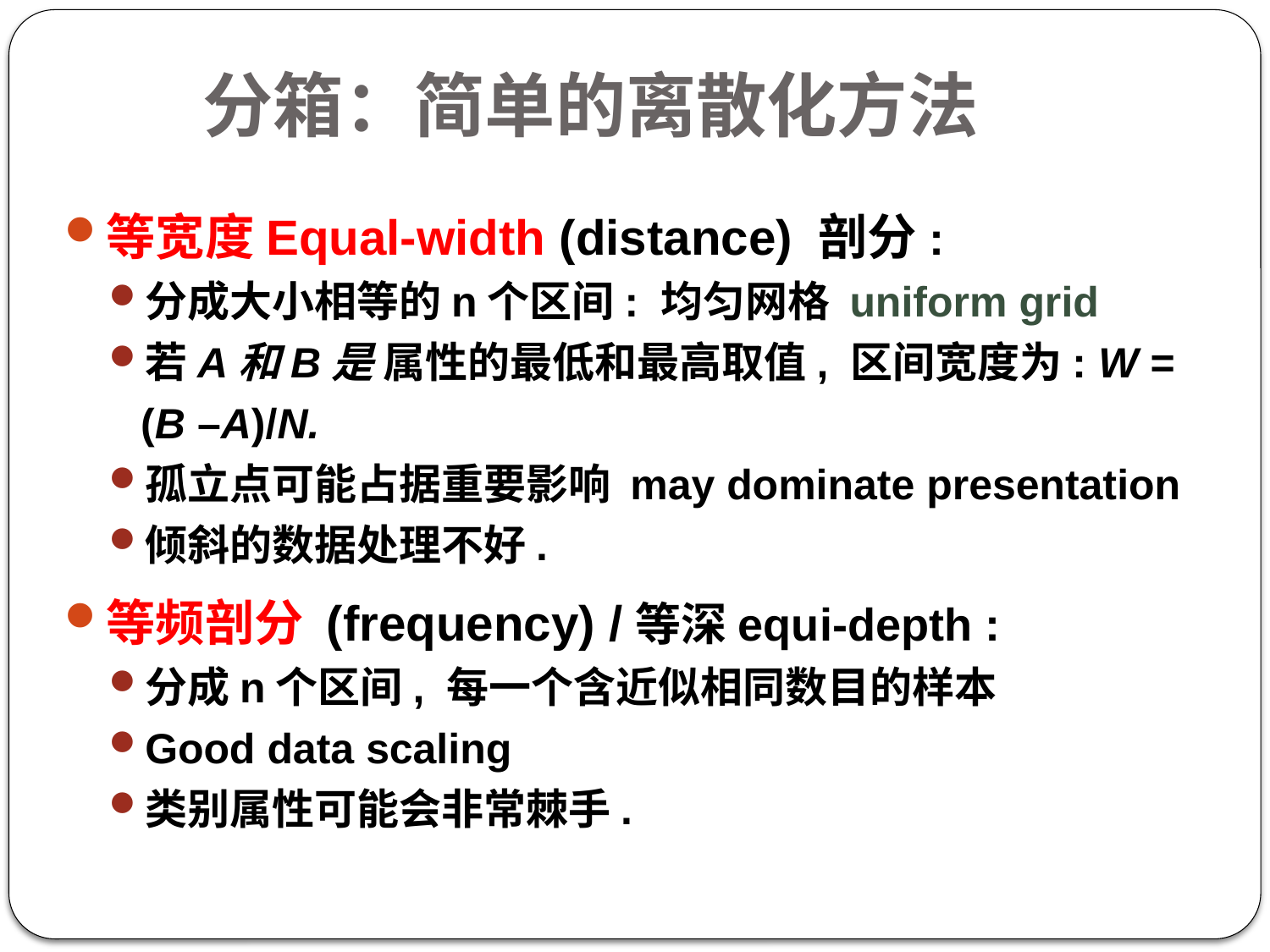

# 分箱：简单的离散化方法
等宽度Equal-width (distance) 剖分:
分成大小相等的n个区间: 均匀网格 uniform grid
若A和B是 属性的最低和最高取值, 区间宽度为: W = (B –A)/N.
孤立点可能占据重要影响 may dominate presentation
倾斜的数据处理不好.
等频剖分 (frequency) /等深equi-depth :
分成n个区间, 每一个含近似相同数目的样本
Good data scaling
类别属性可能会非常棘手.